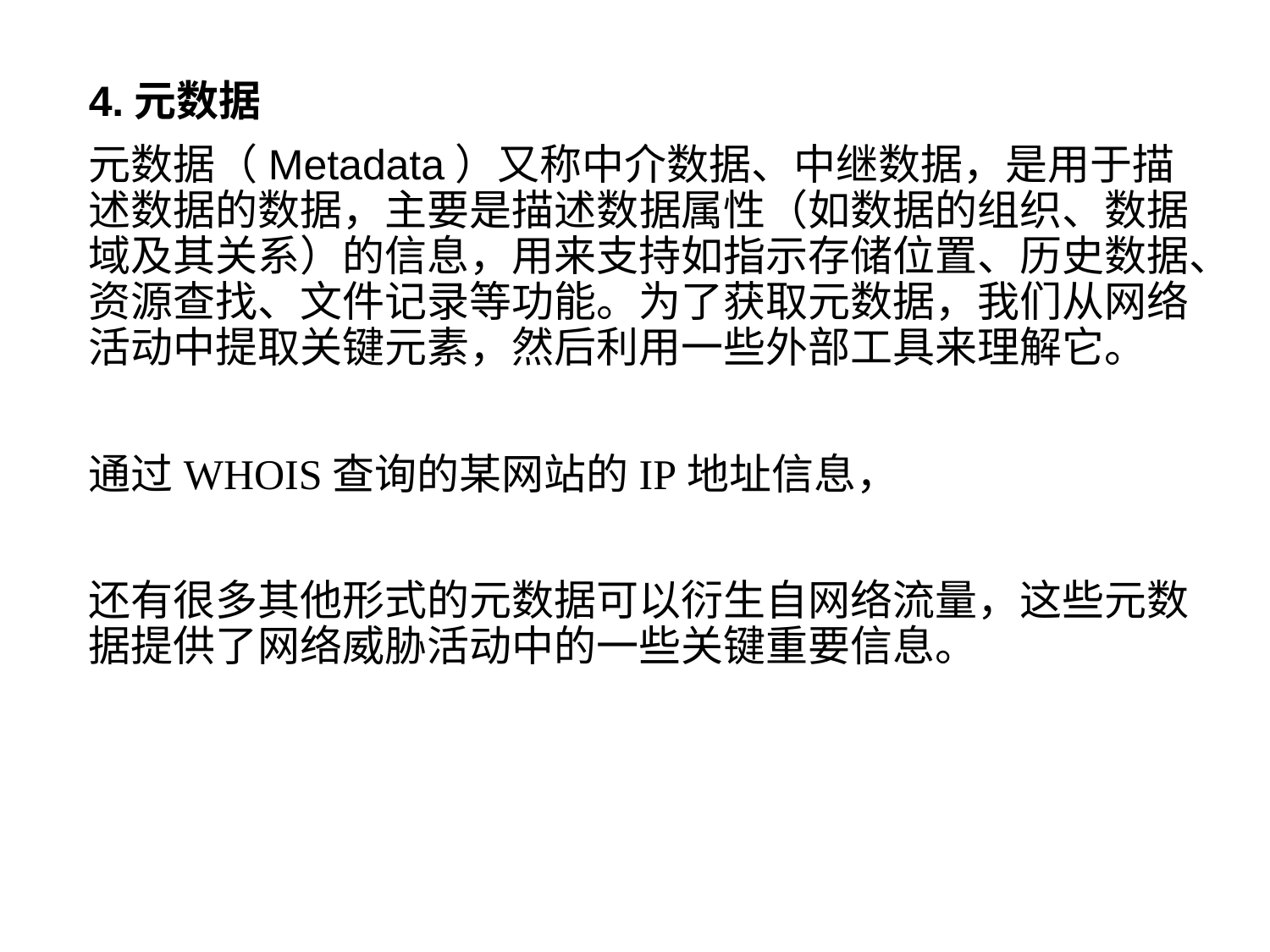

4.元数据
元数据（Metadata）又称中介数据、中继数据，是用于描述数据的数据，主要是描述数据属性（如数据的组织、数据域及其关系）的信息，用来支持如指示存储位置、历史数据、资源查找、文件记录等功能。为了获取元数据，我们从网络活动中提取关键元素，然后利用一些外部工具来理解它。

通过WHOIS查询的某网站的IP地址信息，

还有很多其他形式的元数据可以衍生自网络流量，这些元数据提供了网络威胁活动中的一些关键重要信息。